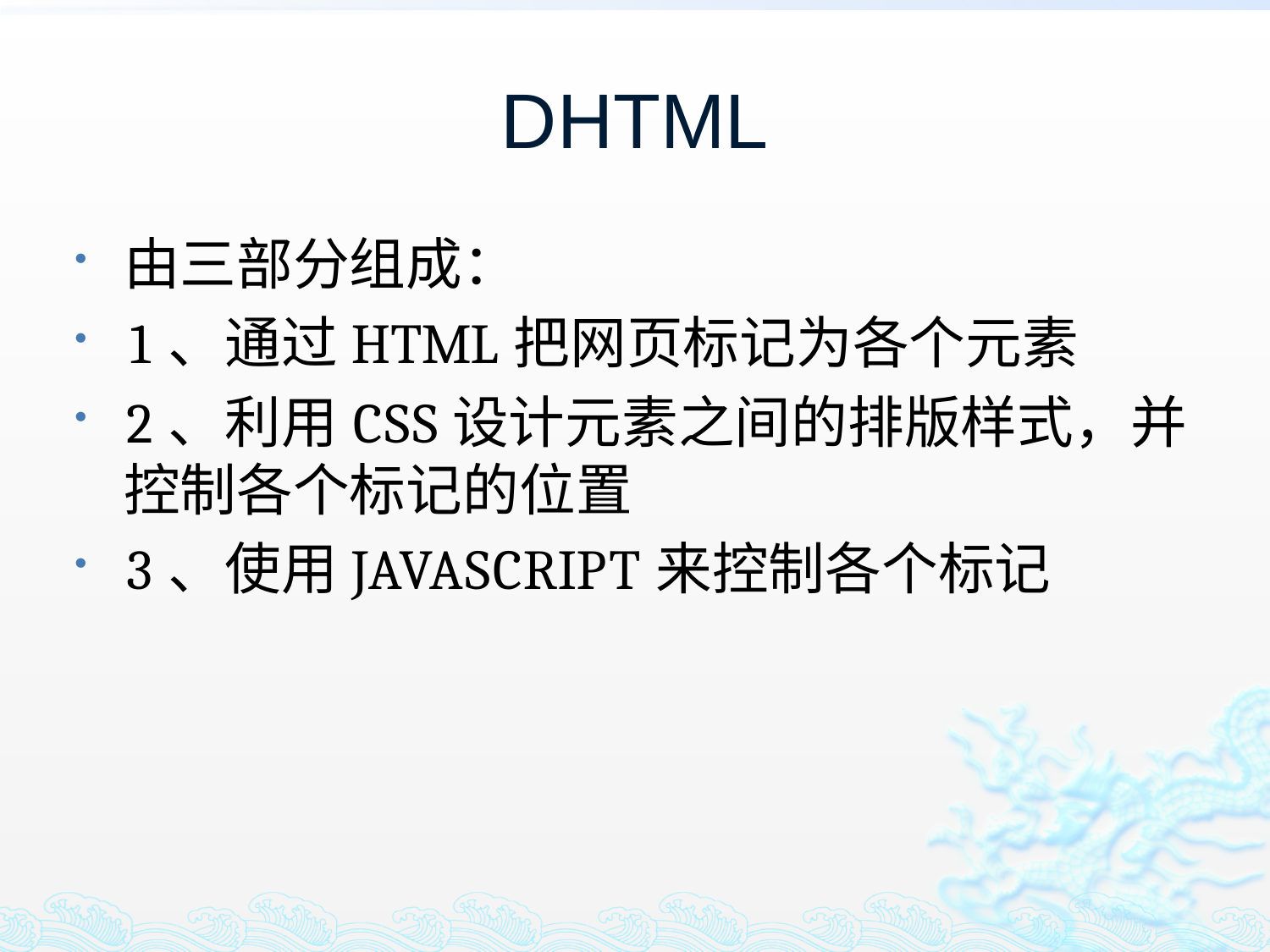

# DHTML
由三部分组成：
1、通过HTML把网页标记为各个元素
2、利用CSS设计元素之间的排版样式，并控制各个标记的位置
3、使用JAVASCRIPT来控制各个标记